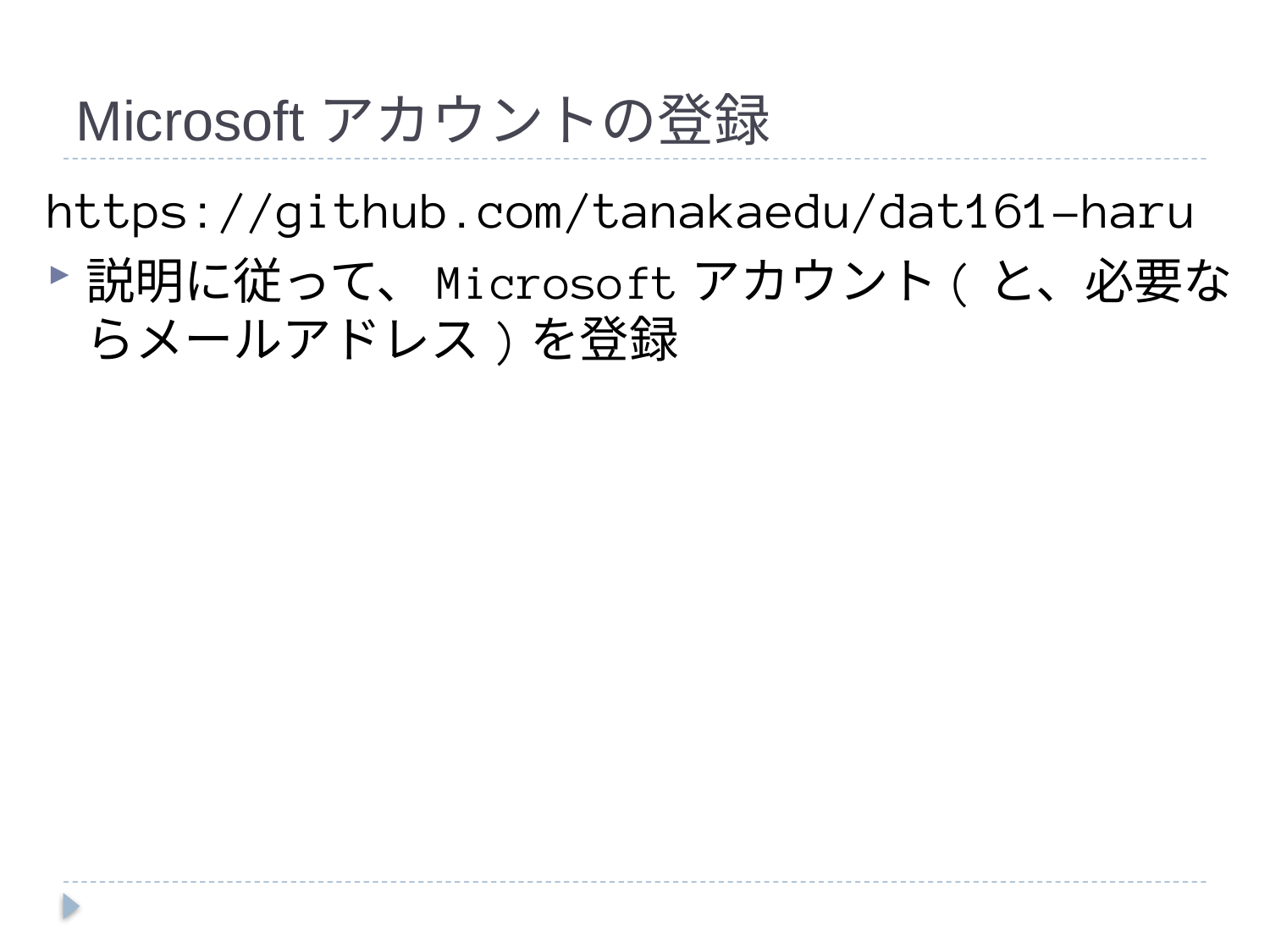

# Microsoftアカウントの登録
https://github.com/tanakaedu/dat161-haru
説明に従って、Microsoftアカウント(と、必要ならメールアドレス)を登録